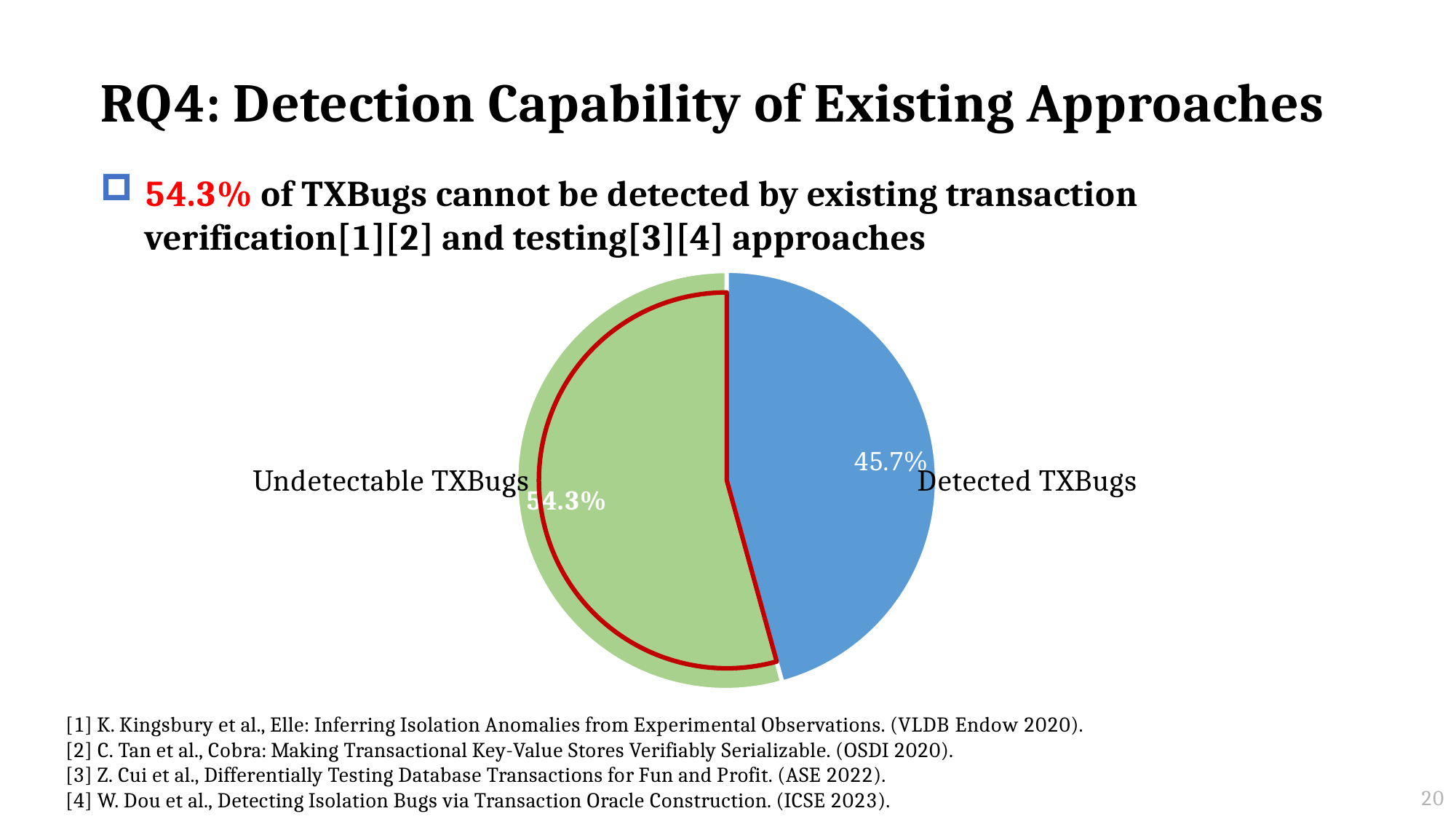

# RQ4: Detection Capability of Existing Approaches
54.3% of TXBugs cannot be detected by existing transaction verification[1][2] and testing[3][4] approaches

### Chart

| Category | 事务缺陷数量 |
|---|---|
| Detected TXBugs | 64.0 |
| Undetectable TXBugs | 76.0 |

### Chart

| Category | 事务缺陷数量 |
|---|---|
| Detected TXBugs | 64.0 |
| Undetectable TXBugs | 76.0 |
Undetectable TXBugs
Detected TXBugs
[1] K. Kingsbury et al., Elle: Inferring Isolation Anomalies from Experimental Observations. (VLDB Endow 2020).
[2] C. Tan et al., Cobra: Making Transactional Key-Value Stores Verifiably Serializable. (OSDI 2020).
[3] Z. Cui et al., Differentially Testing Database Transactions for Fun and Profit. (ASE 2022).
[4] W. Dou et al., Detecting Isolation Bugs via Transaction Oracle Construction. (ICSE 2023).
20